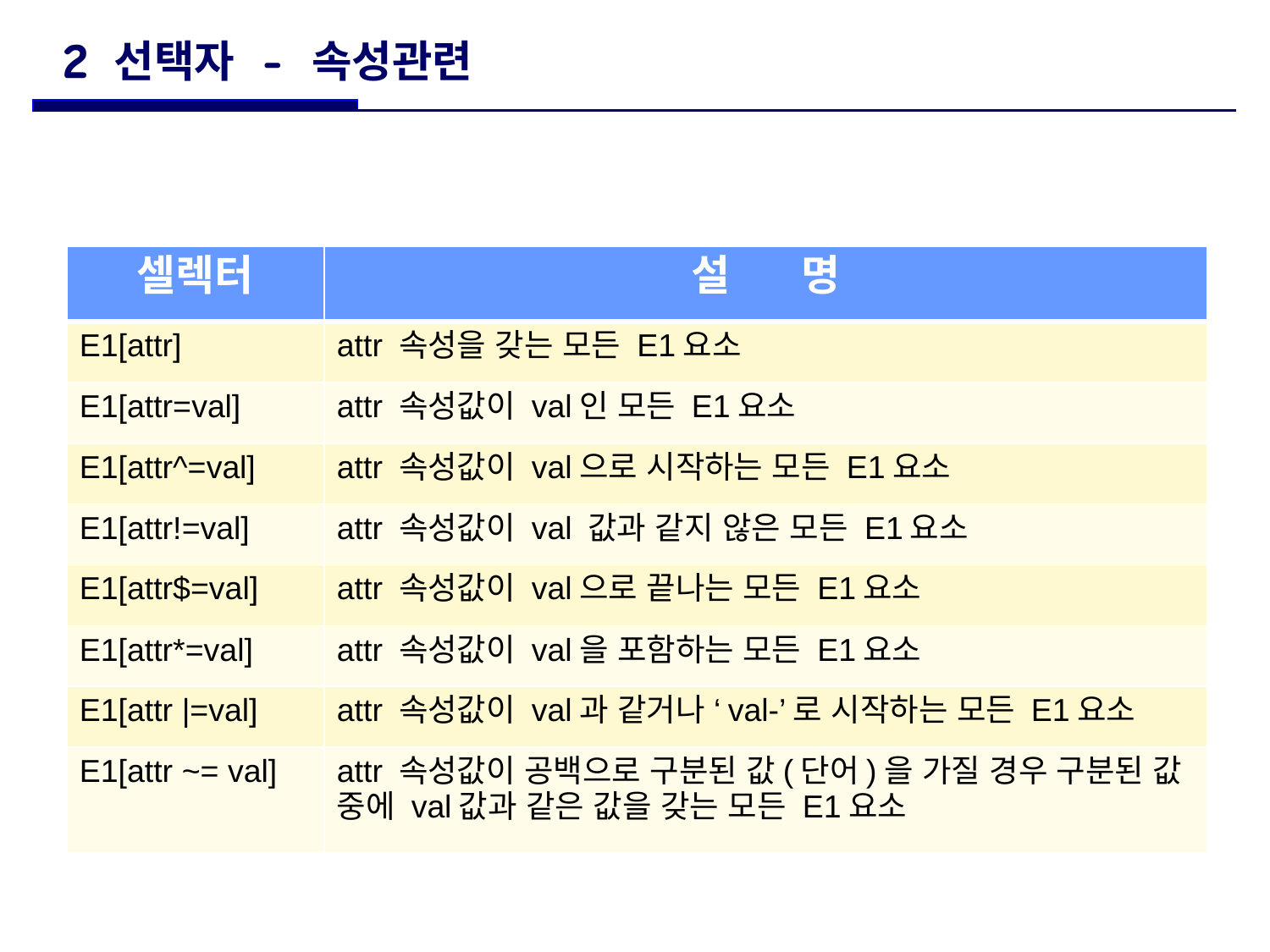

# 2 선택자 - 속성관련

| 셀렉터 | 설 명 |
| --- | --- |
| E1[attr] | attr 속성을 갖는 모든 E1요소 |
| E1[attr=val] | attr 속성값이 val인 모든 E1요소 |
| E1[attr^=val] | attr 속성값이 val으로 시작하는 모든 E1요소 |
| E1[attr!=val] | attr 속성값이 val 값과 같지 않은 모든 E1요소 |
| E1[attr$=val] | attr 속성값이 val으로 끝나는 모든 E1요소 |
| E1[attr\*=val] | attr 속성값이 val을 포함하는 모든 E1요소 |
| E1[attr |=val] | attr 속성값이 val과 같거나 ‘val-’로 시작하는 모든 E1요소 |
| E1[attr ~= val] | attr 속성값이 공백으로 구분된 값(단어)을 가질 경우 구분된 값 중에 val값과 같은 값을 갖는 모든 E1요소 |